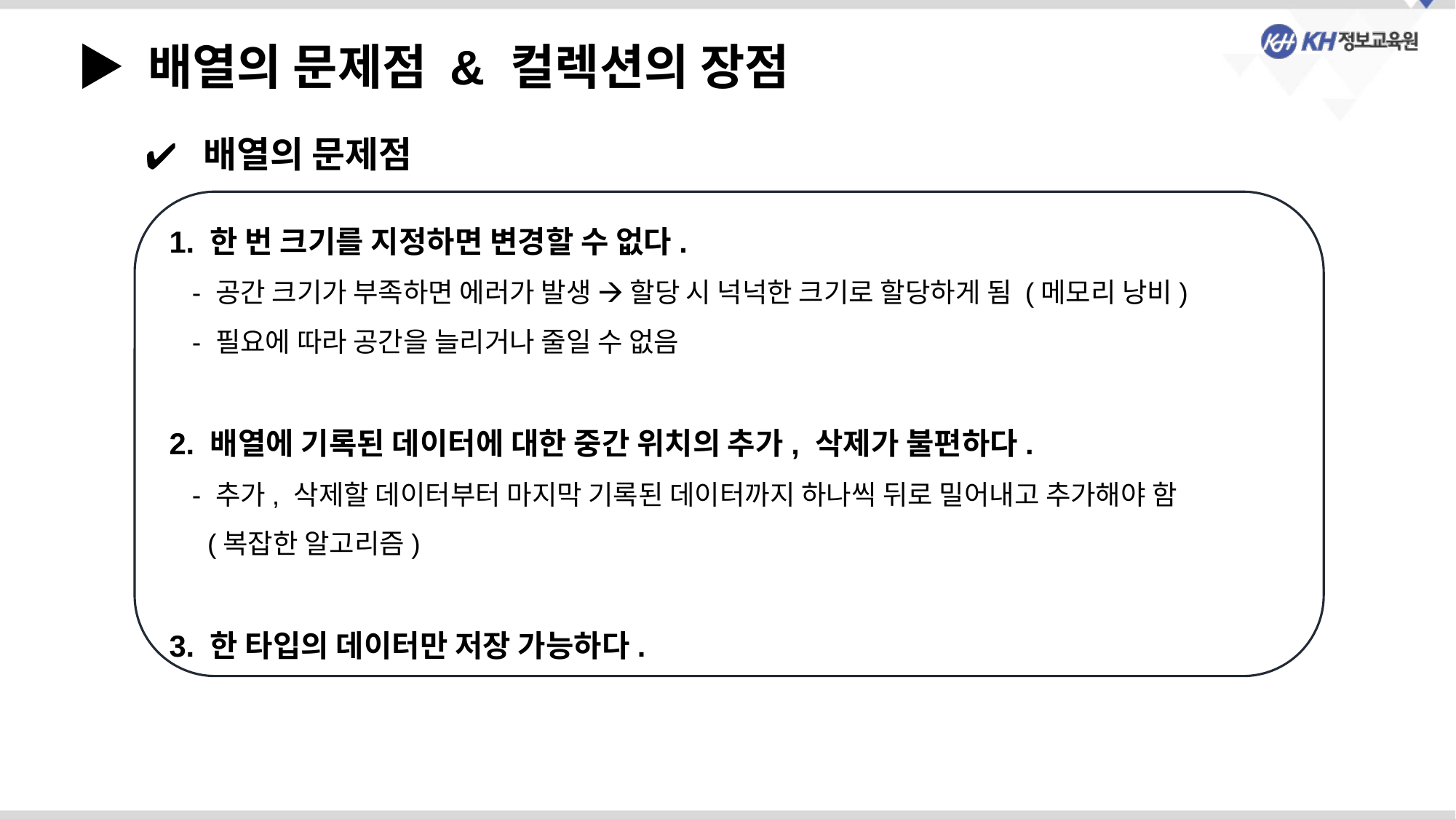

▶ 배열의 문제점 & 컬렉션의 장점
 배열의 문제점
1. 한 번 크기를 지정하면 변경할 수 없다.
   - 공간 크기가 부족하면 에러가 발생 🡪 할당 시 넉넉한 크기로 할당하게 됨 (메모리 낭비)
   - 필요에 따라 공간을 늘리거나 줄일 수 없음

2. 배열에 기록된 데이터에 대한 중간 위치의 추가, 삭제가 불편하다.
   - 추가, 삭제할 데이터부터 마지막 기록된 데이터까지 하나씩 뒤로 밀어내고 추가해야 함
     (복잡한 알고리즘)

3. 한 타입의 데이터만 저장 가능하다.